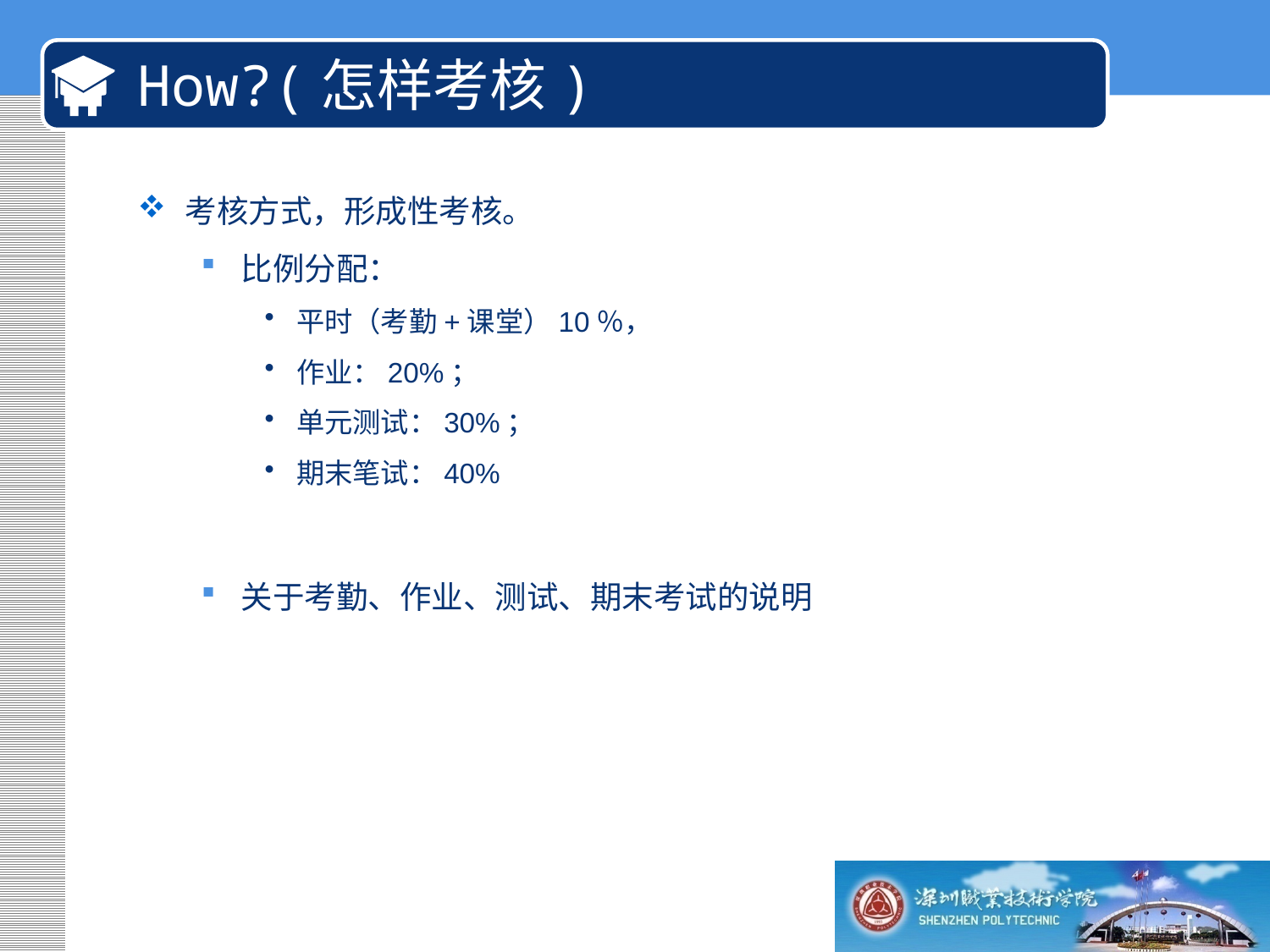

# How?(怎样考核)
考核方式，形成性考核。
比例分配：
平时（考勤+课堂）10％，
作业：20%；
单元测试：30%；
期末笔试：40%

关于考勤、作业、测试、期末考试的说明